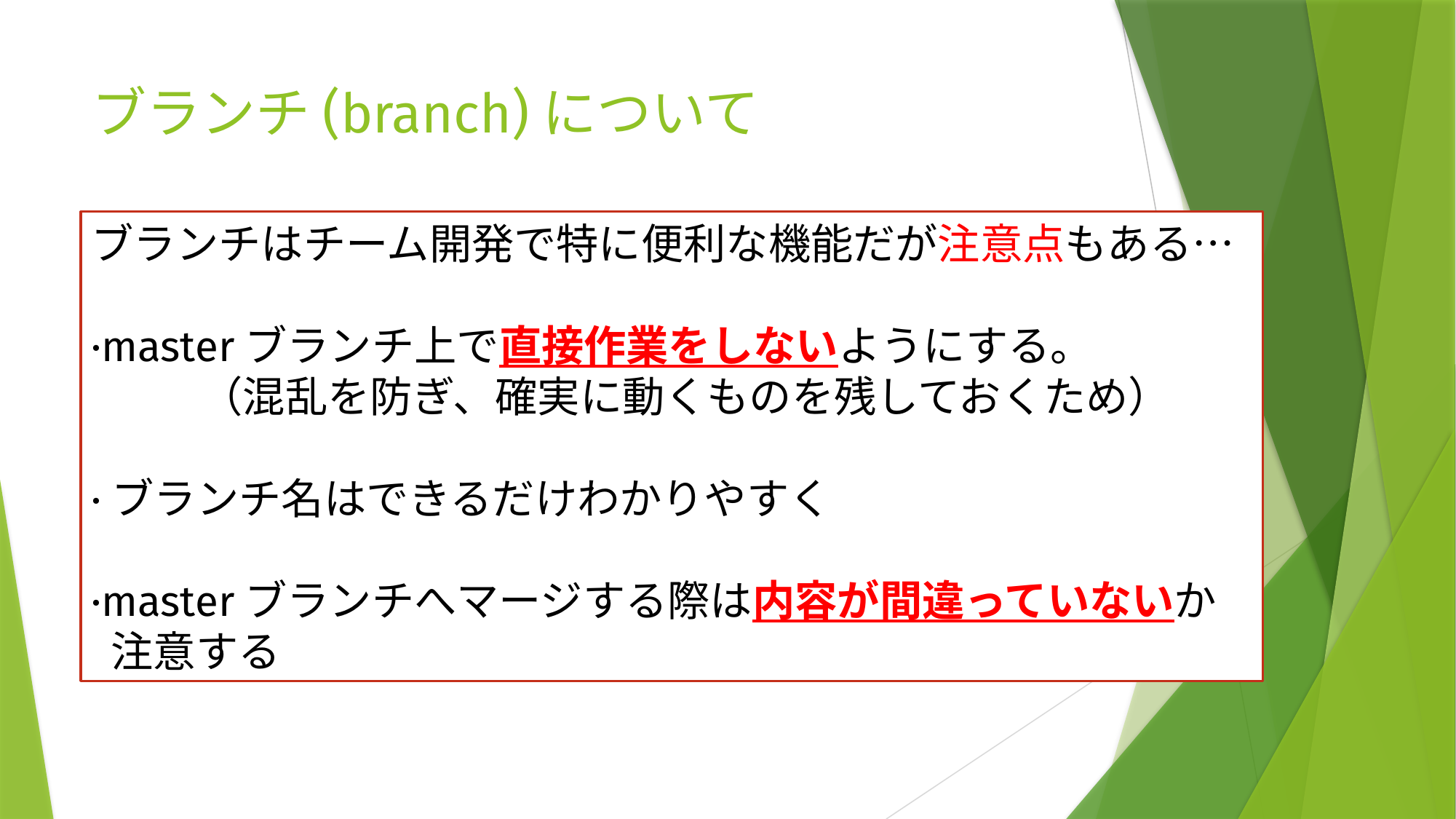

# ブランチ(branch)について
ブランチはチーム開発で特に便利な機能だが注意点もある…

·masterブランチ上で直接作業をしないようにする。
	（混乱を防ぎ、確実に動くものを残しておくため）

·ブランチ名はできるだけわかりやすく

·masterブランチへマージする際は内容が間違っていないか
 注意する